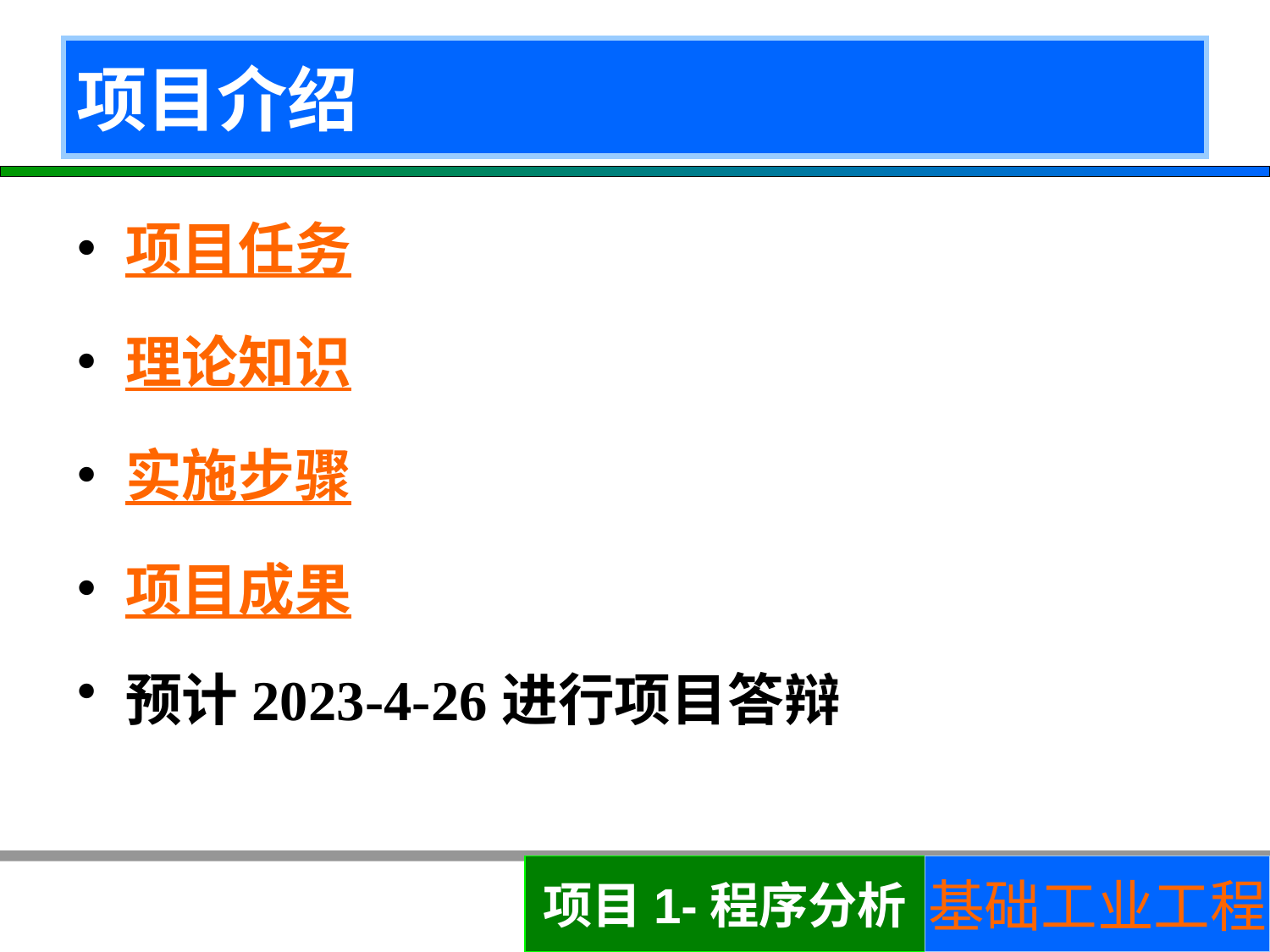

# 项目介绍
项目任务
理论知识
实施步骤
项目成果
预计2023-4-26进行项目答辩